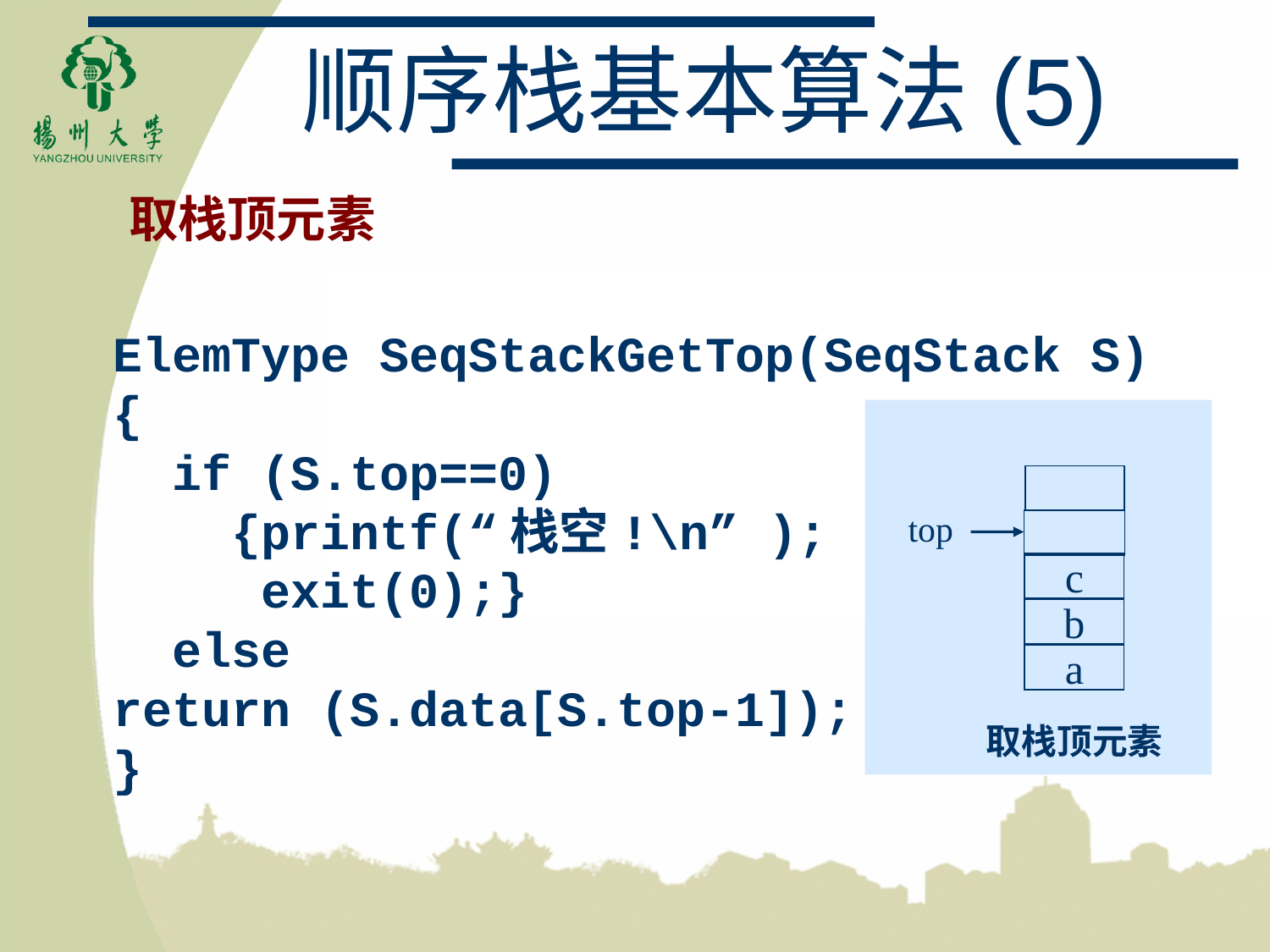

# 顺序栈基本算法(5)
取栈顶元素
ElemType SeqStackGetTop(SeqStack S)
{
  if (S.top==0)
    {printf(“栈空!\n” );
     exit(0);}
  else
return (S.data[S.top-1]);
}

top

c
b
a
取栈顶元素